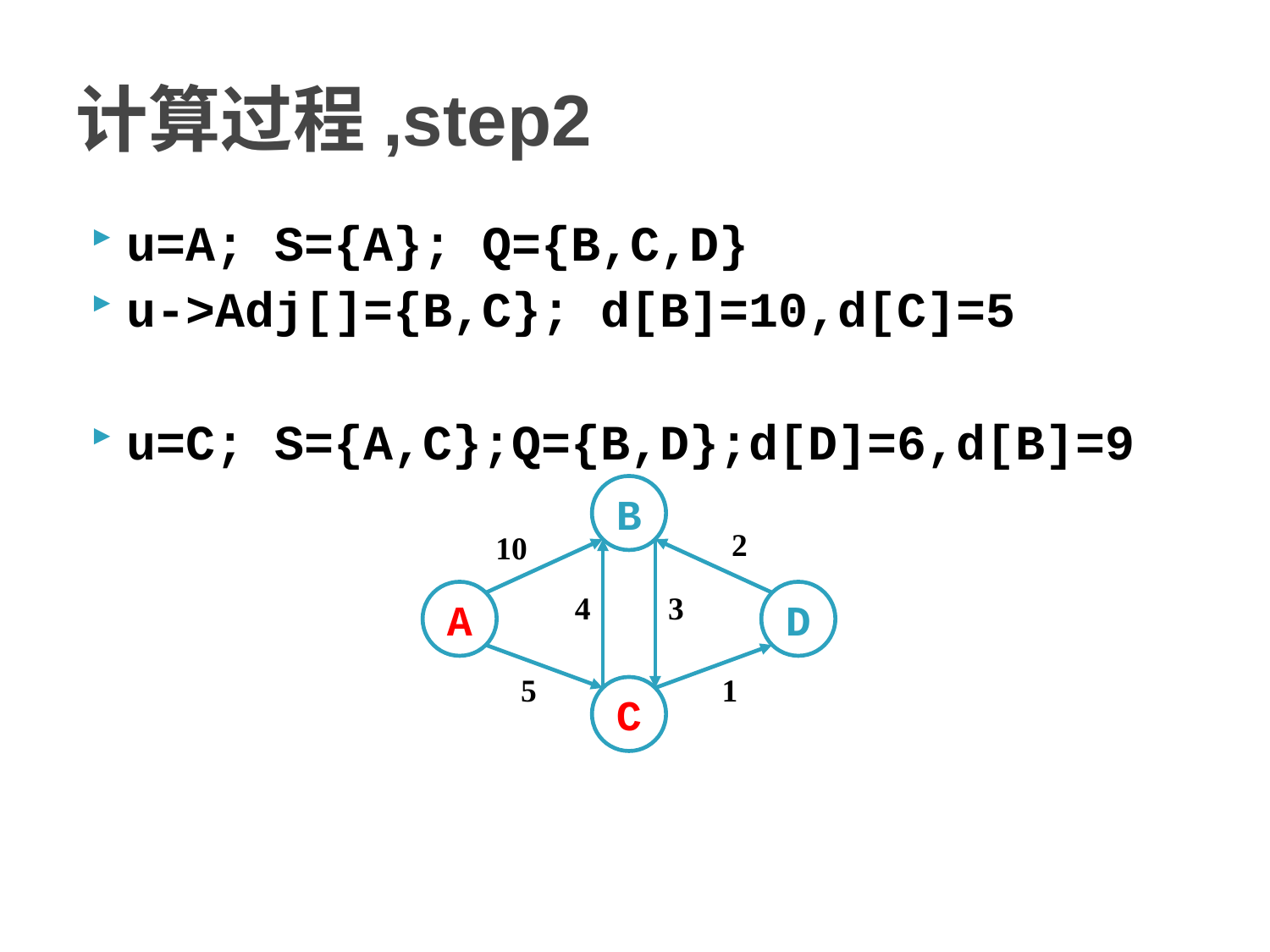

# 计算过程,step2
u=A; S={A}; Q={B,C,D}
u->Adj[]={B,C}; d[B]=10,d[C]=5

u=C; S={A,C};Q={B,D};d[D]=6,d[B]=9

B
2
10
A
4
3
D
5
1
C